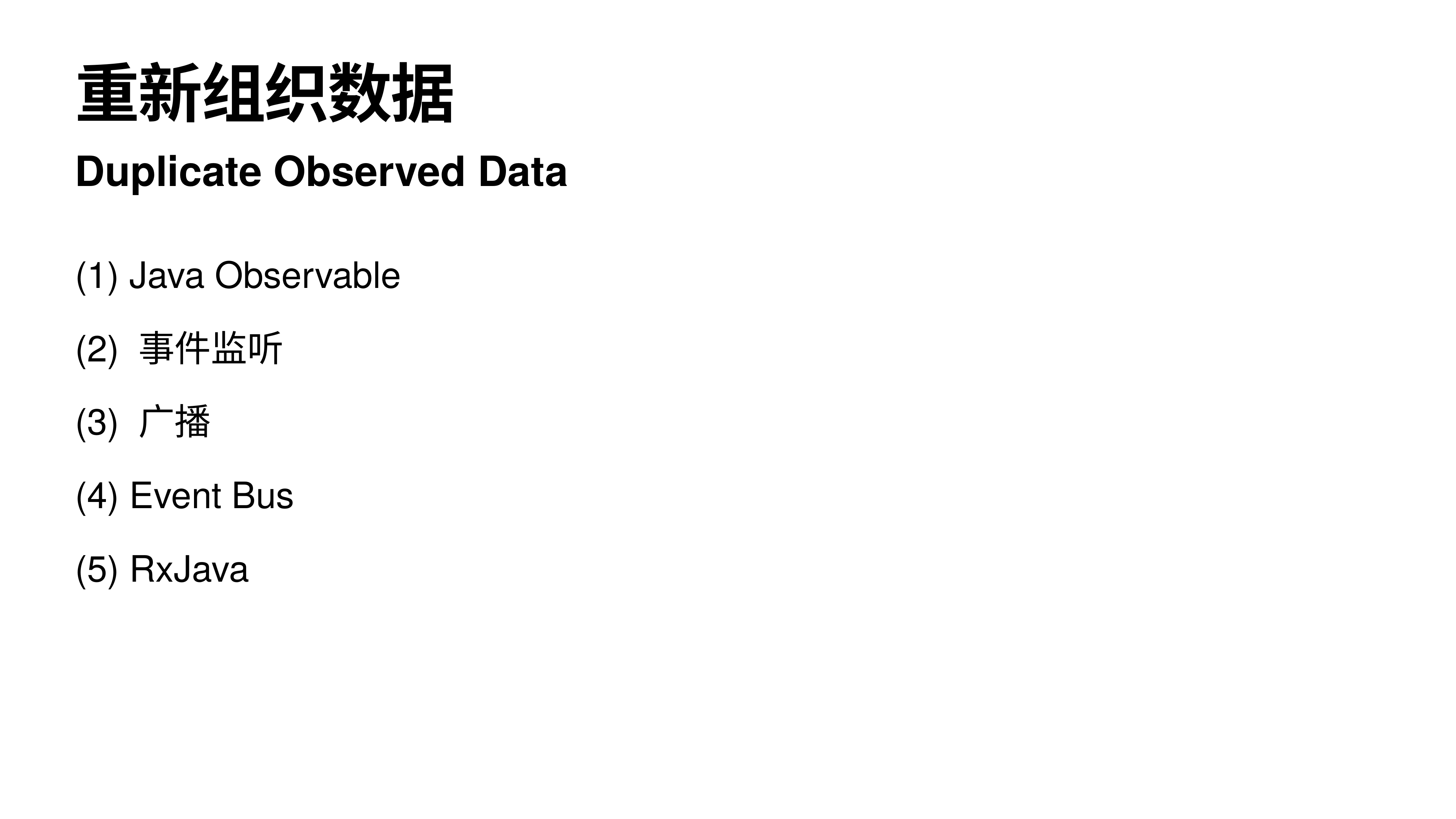

# 重新组织数据
Duplicate Observed Data

(1) Java Observable
(2) 事件监听
(3) 广播
(4) Event Bus
(5) RxJava